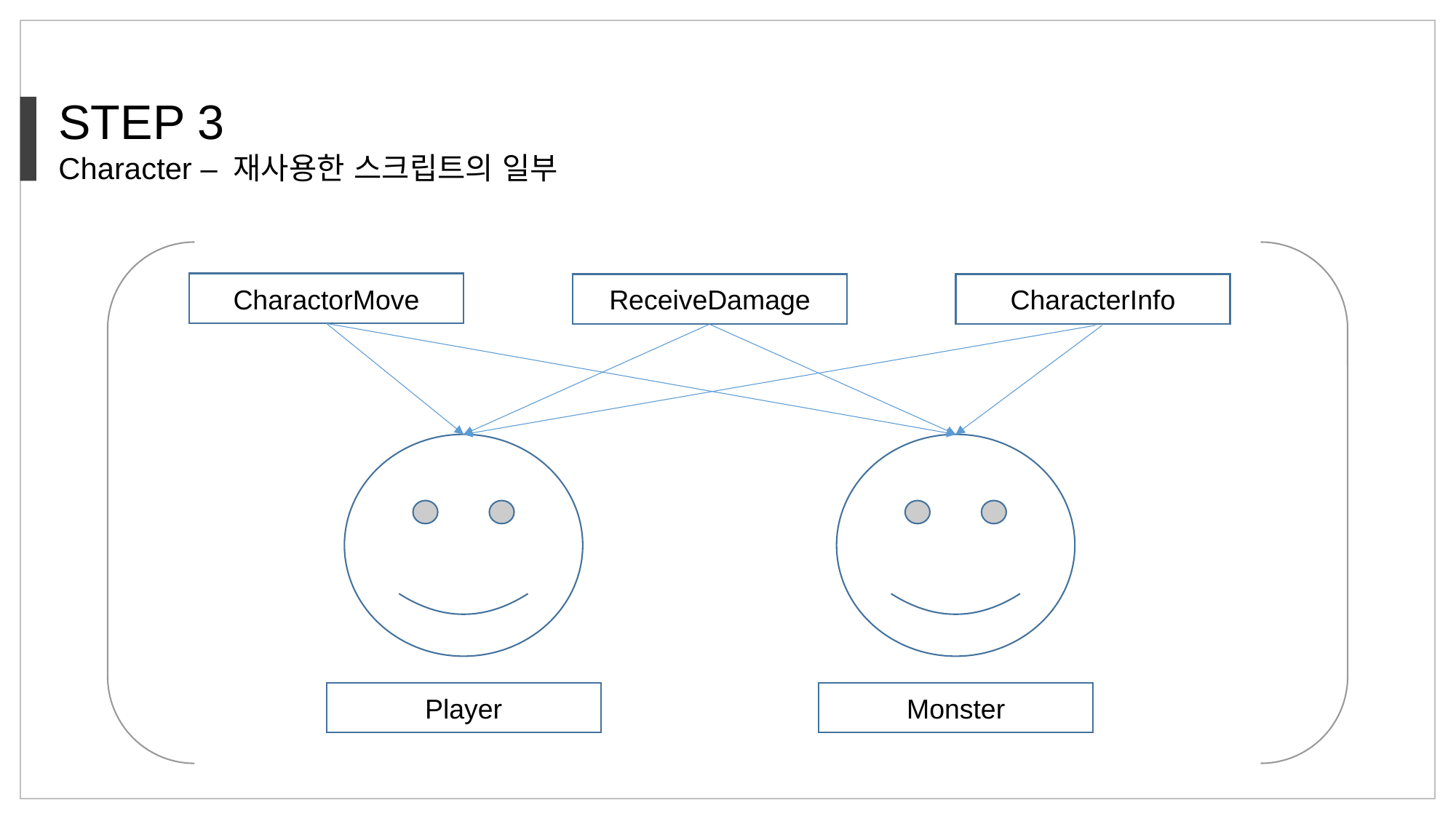

STEP 3
Character – 재사용한 스크립트의 일부

CharactorMove
CharacterInfo
ReceiveDamage

Player
Monster